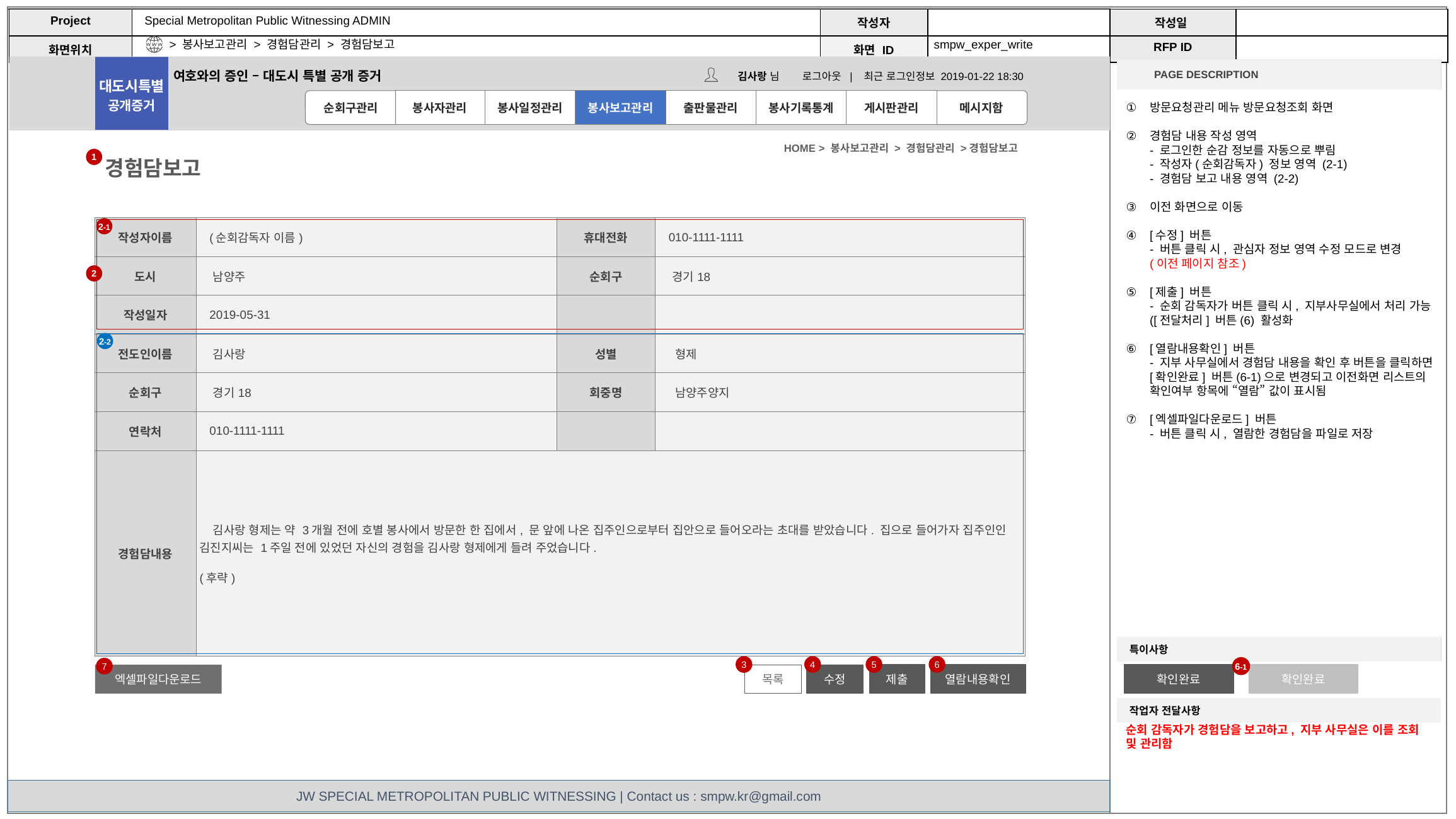

> 봉사보고관리 > 경험담관리 > 경험담보고
smpw_exper_write
방문요청관리 메뉴 방문요청조회 화면
경험담 내용 작성 영역
- 로그인한 순감 정보를 자동으로 뿌림
- 작성자(순회감독자) 정보 영역 (2-1)
- 경험담 보고 내용 영역 (2-2)
이전 화면으로 이동

[수정] 버튼
- 버튼 클릭 시, 관심자 정보 영역 수정 모드로 변경
(이전 페이지 참조)

[제출] 버튼
- 순회 감독자가 버튼 클릭 시, 지부사무실에서 처리 가능 ([전달처리] 버튼(6) 활성화

[열람내용확인] 버튼
- 지부 사무실에서 경험담 내용을 확인 후 버튼을 클릭하면 [확인완료] 버튼(6-1)으로 변경되고 이전화면 리스트의 확인여부 항목에 “열람” 값이 표시됨

[엑셀파일다운로드] 버튼
- 버튼 클릭 시, 열람한 경험담을 파일로 저장
HOME > 봉사보고관리 > 경험담관리 >경험담보고
1
경험담보고
| 작성자이름 | (순회감독자 이름) | 휴대전화 | 010-1111-1111 |
| --- | --- | --- | --- |
| 도시 | 남양주 | 순회구 | 경기18 |
| 작성일자 | 2019-05-31 |  |  |
| 전도인이름 | 김사랑 | 성별 | 형제 |
| 순회구 | 경기18 | 회중명 | 남양주양지 |
| 연락처 | 010-1111-1111 |  |  |
| 경험담내용 | 김사랑 형제는 약 3개월 전에 호별 봉사에서 방문한 한 집에서, 문 앞에 나온 집주인으로부터 집안으로 들어오라는 초대를 받았습니다. 집으로 들어가자 집주인인 김진지씨는 1주일 전에 있었던 자신의 경험을 김사랑 형제에게 들려 주었습니다. (후략) |  |  |
2-1

2

2-2
3
4
5
6
6-1
7
제출
열람내용확인
처리완료
확인완료
처리완료
확인완료
목록
수정
엑셀파일다운로드
순회 감독자가 경험담을 보고하고, 지부 사무실은 이를 조회 및 관리함
JW SPECIAL METROPOLITAN PUBLIC WITNESSING | Contact us : smpw.kr@gmail.com